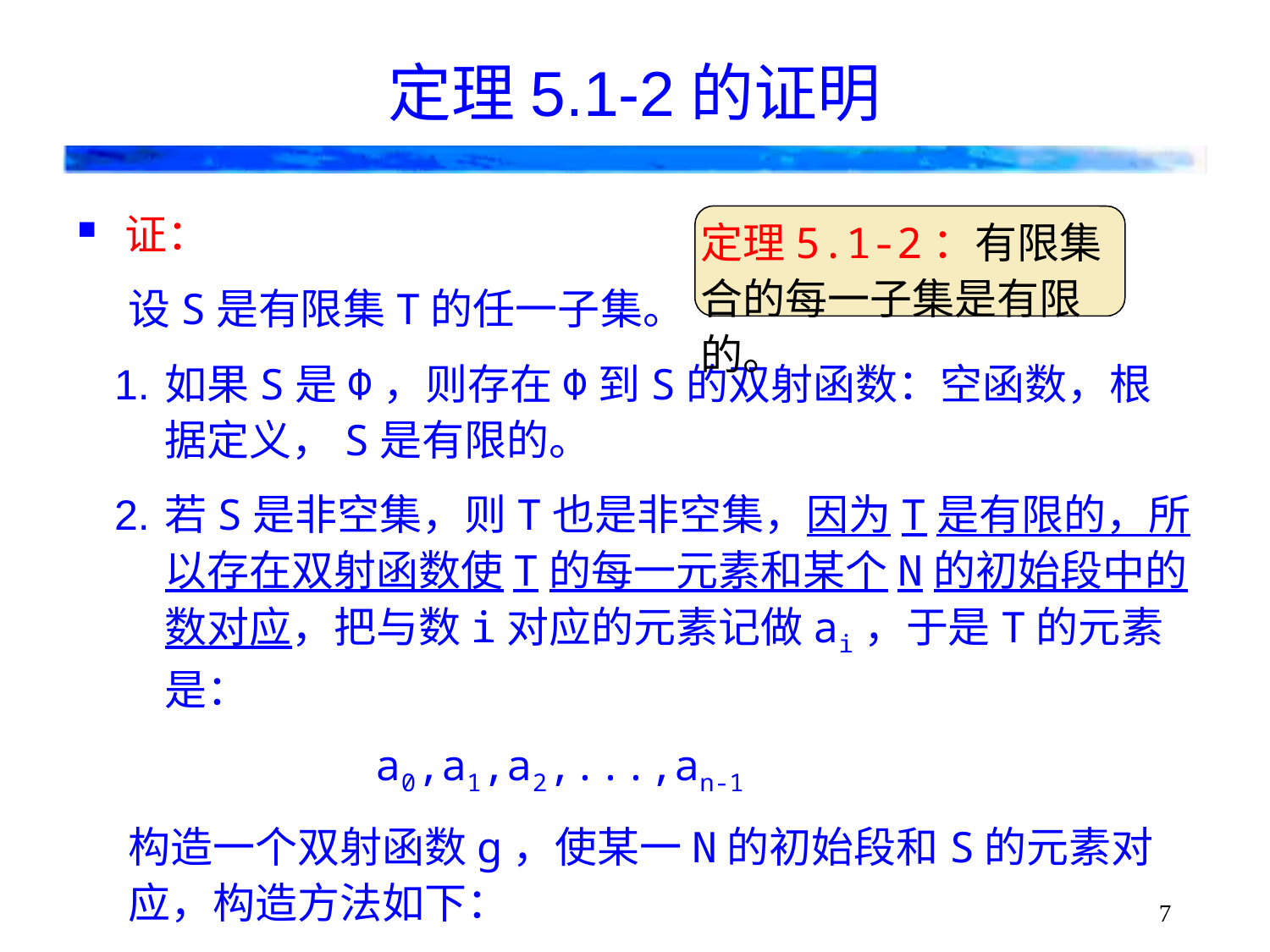

# 定理5.1-2的证明
证：
设S是有限集T的任一子集。
如果S是Φ，则存在Φ到S的双射函数：空函数，根据定义，S是有限的。
若S是非空集，则T也是非空集，因为T是有限的，所以存在双射函数使T的每一元素和某个N的初始段中的数对应，把与数i对应的元素记做ai，于是T的元素是：
a0,a1,a2,...,an-1
构造一个双射函数g，使某一N的初始段和S的元素对应，构造方法如下：
定理5.1-2：有限集合的每一子集是有限的。
7